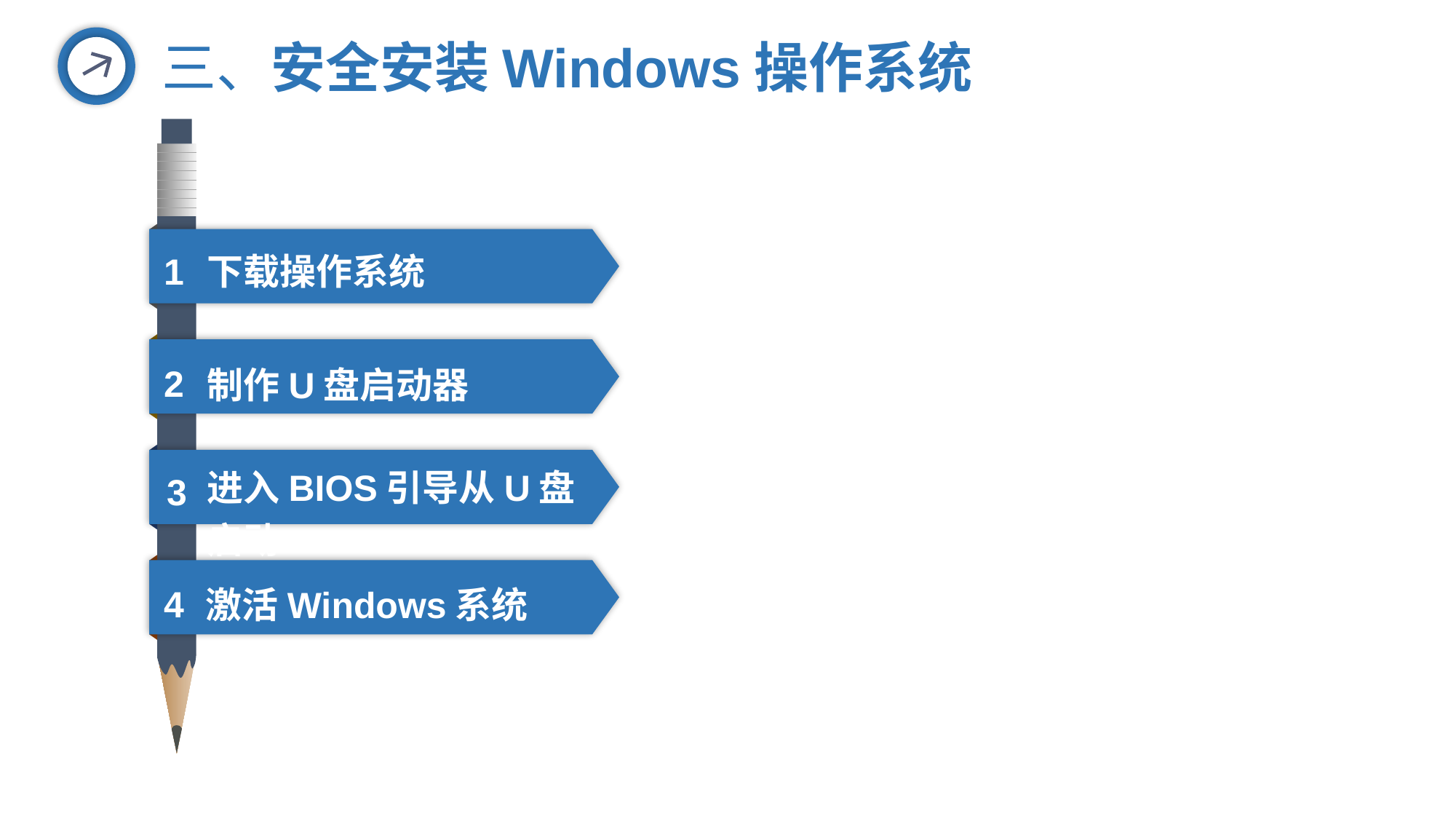

三、安全安装Windows操作系统

1
下载操作系统

2
制作U盘启动器

进入BIOS引导从U盘启动

3

4
激活Windows系统